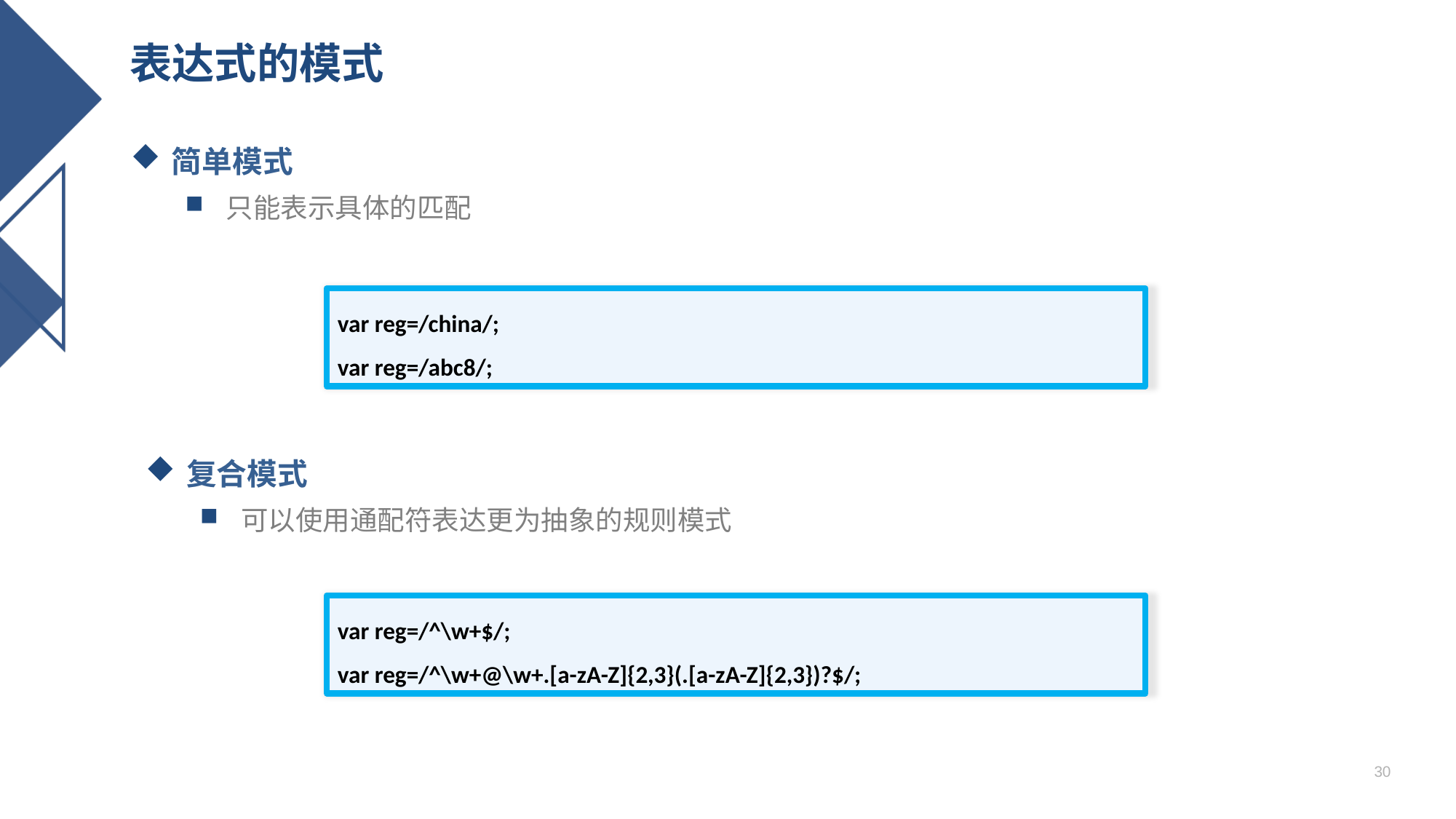

# 表达式的模式
简单模式
只能表示具体的匹配
var reg=/china/;
var reg=/abc8/;
复合模式
可以使用通配符表达更为抽象的规则模式
var reg=/^\w+$/;
var reg=/^\w+@\w+.[a-zA-Z]{2,3}(.[a-zA-Z]{2,3})?$/;
30